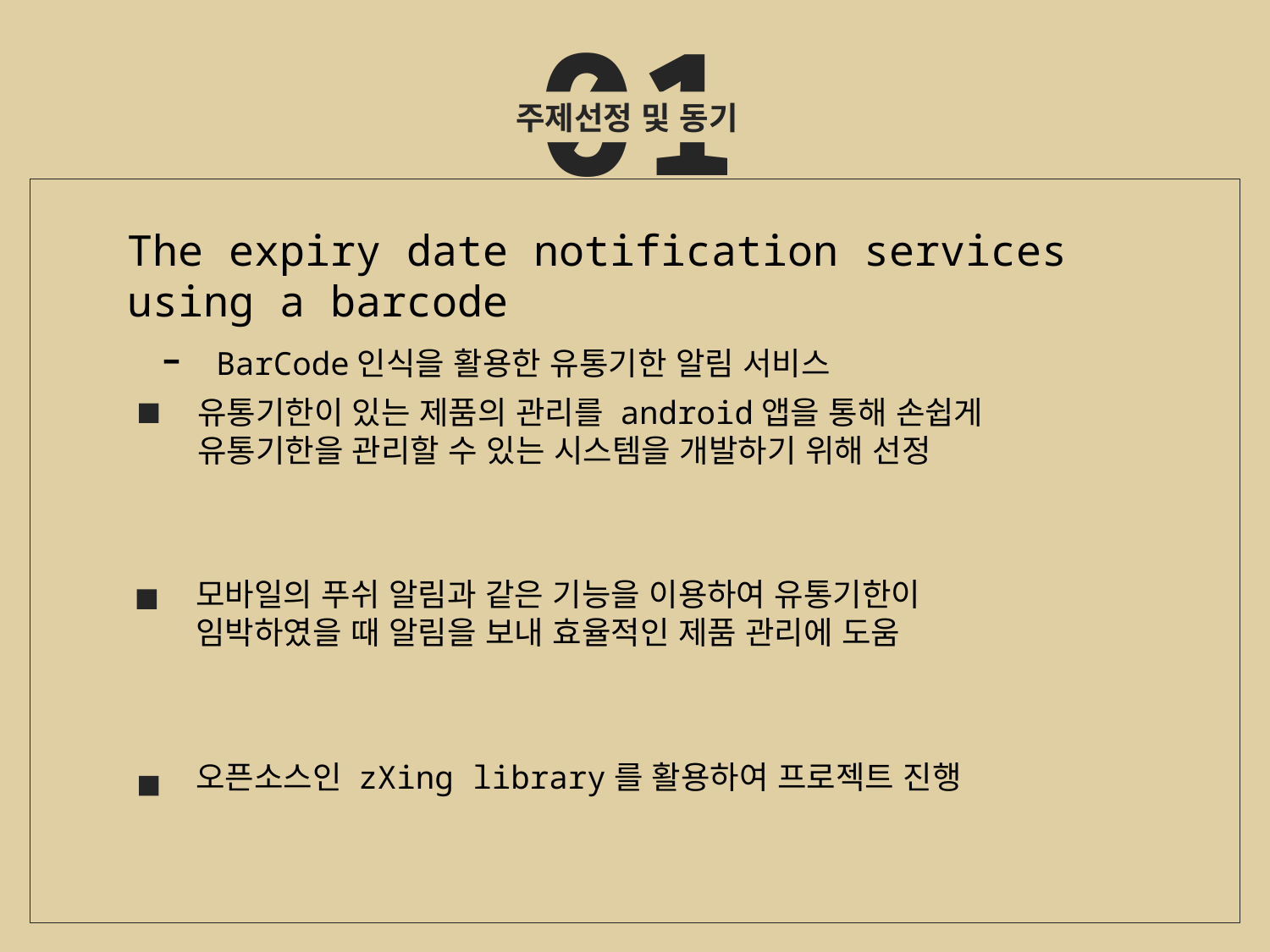

01
주제선정 및 동기

The expiry date notification services using a barcode
 - BarCode인식을 활용한 유통기한 알림 서비스
유통기한이 있는 제품의 관리를 android앱을 통해 손쉽게 유통기한을 관리할 수 있는 시스템을 개발하기 위해 선정

모바일의 푸쉬 알림과 같은 기능을 이용하여 유통기한이 임박하였을 때 알림을 보내 효율적인 제품 관리에 도움

오픈소스인 zXing library를 활용하여 프로젝트 진행